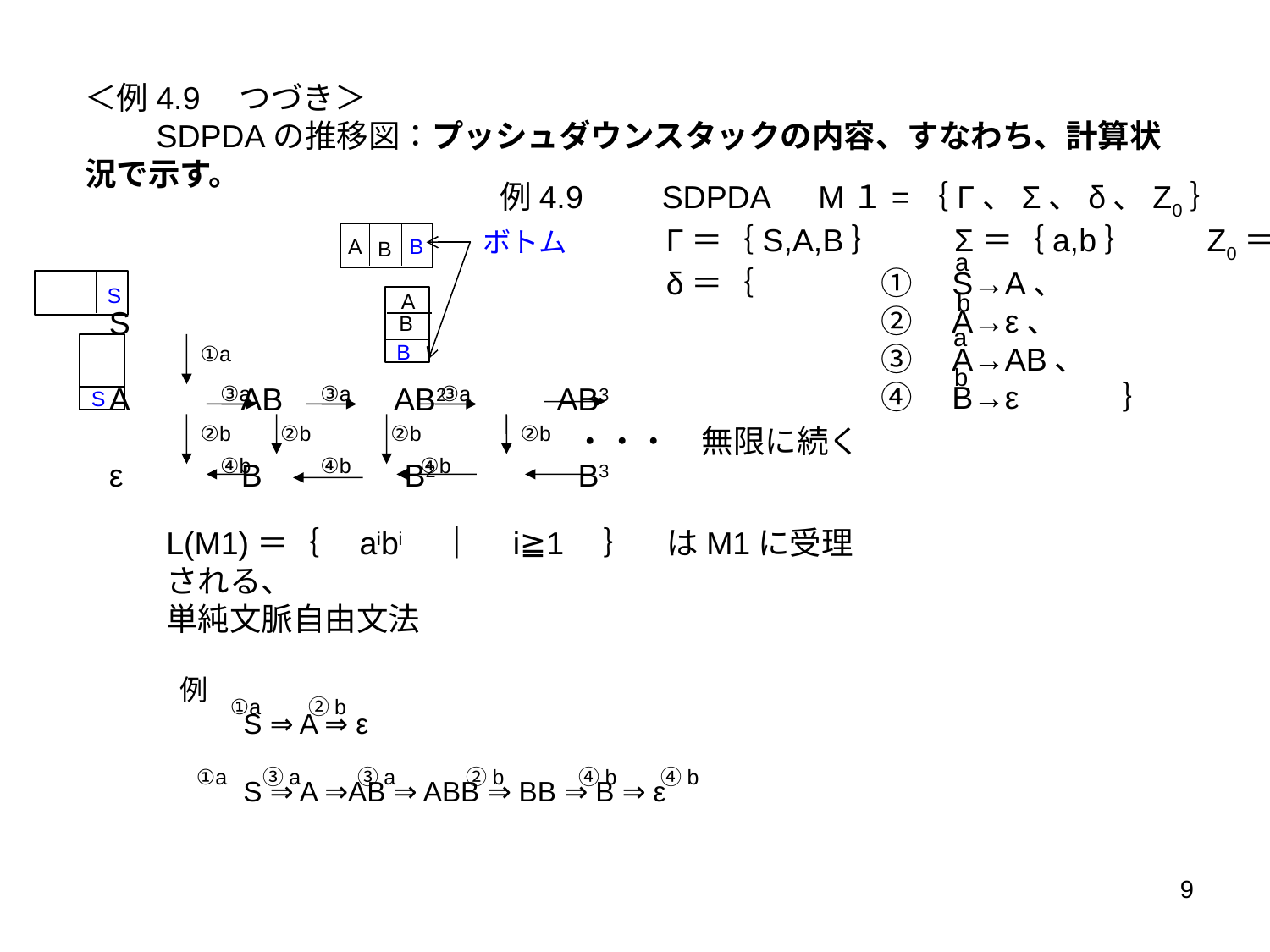

＜例4.9　つづき＞
　　SDPDAの推移図：プッシュダウンスタックの内容、すなわち、計算状況で示す。

例4.9　　SDPDA　M１=｛Γ、Σ、δ、Z0｝
　　　　　Γ＝｛S,A,B｝　　Σ＝｛a,b｝　　Z0＝S
　　　　　δ＝｛	①　S→A、
　　　　　　　　　	②　A→ε、
　　　　		③　A→AB、
　　　　		④　B→ε　　　｝
a

b
a
b
ボトム

B
A
B

S
A

B
S

A　　　AB　　　AB2　　　AB3

ε　　 　B　　　　B2　　　　B3
B

S

①a
③a
③a
③a

②b
②b

②b

②b
・・・　無限に続く
④b
④b
④b

L(M1)＝｛　aibi　｜　i≧1　｝　はM1に受理される、
単純文脈自由文法
例
　　S ⇒ A ⇒ ε

　　S ⇒ A ⇒AB ⇒ ABB ⇒ BB ⇒ B ⇒ ε
①a　　②b
①a　  ③a　　  ③a　　     ②b 　　　④b   　④b
9